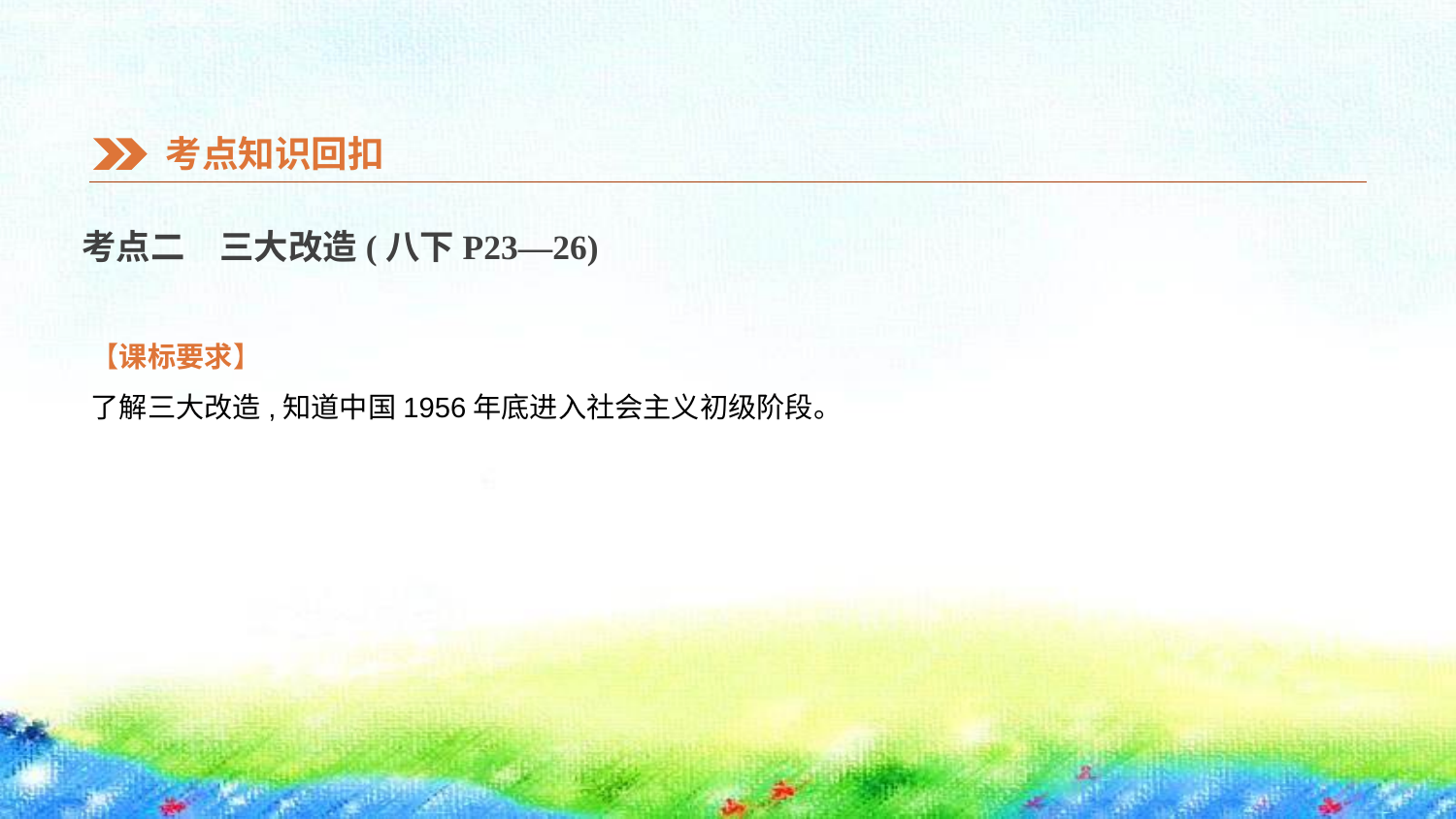

考点知识回扣

考点二　三大改造(八下P23—26)
【课标要求】
了解三大改造,知道中国1956年底进入社会主义初级阶段。